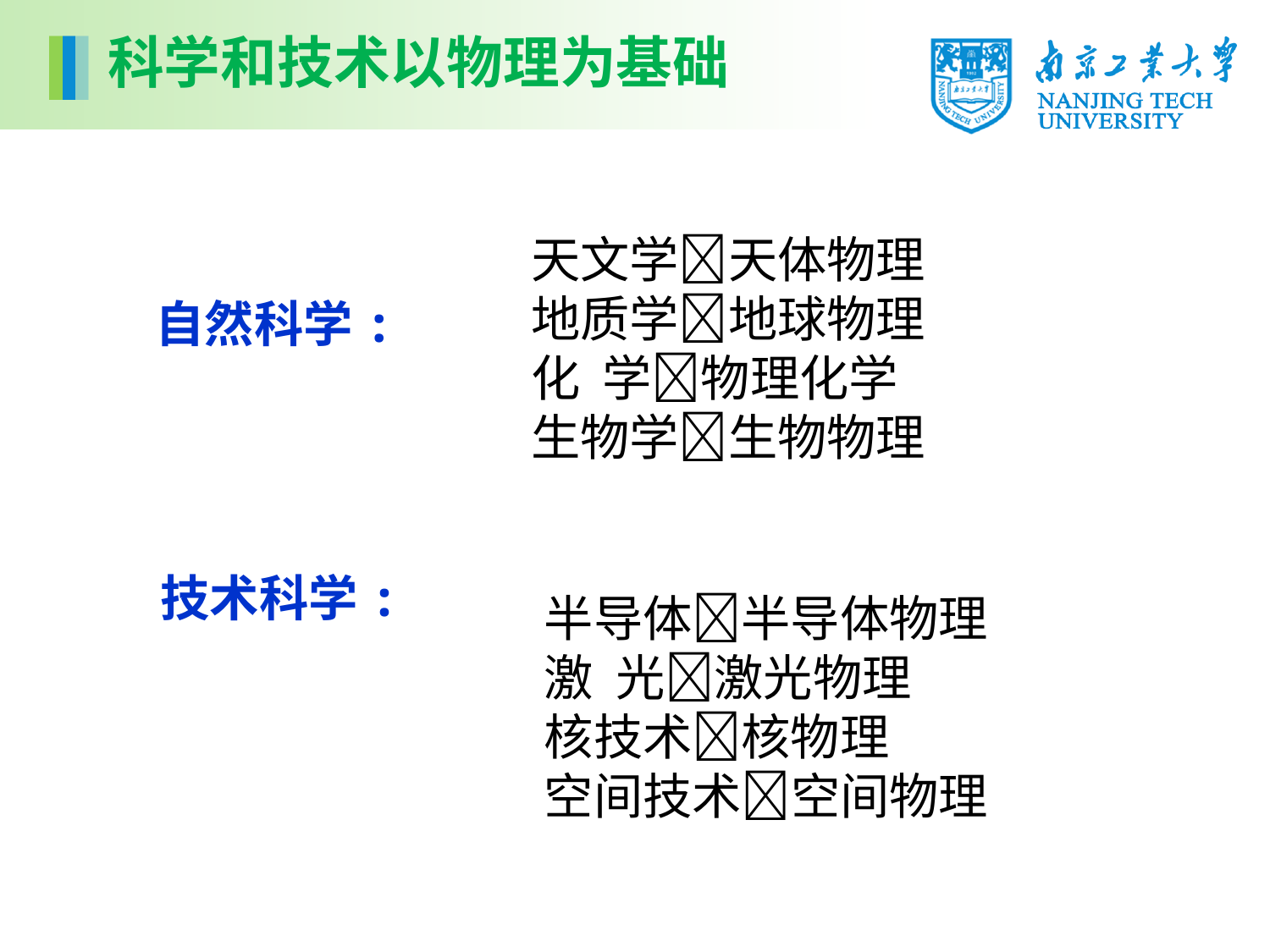

科学和技术以物理为基础
天文学⇐天体物理
地质学⇐地球物理
化  学⇐物理化学
生物学⇐生物物理
自然科学:
技术科学:
半导体⇐半导体物理
激  光⇐激光物理
核技术⇐核物理
空间技术⇐空间物理